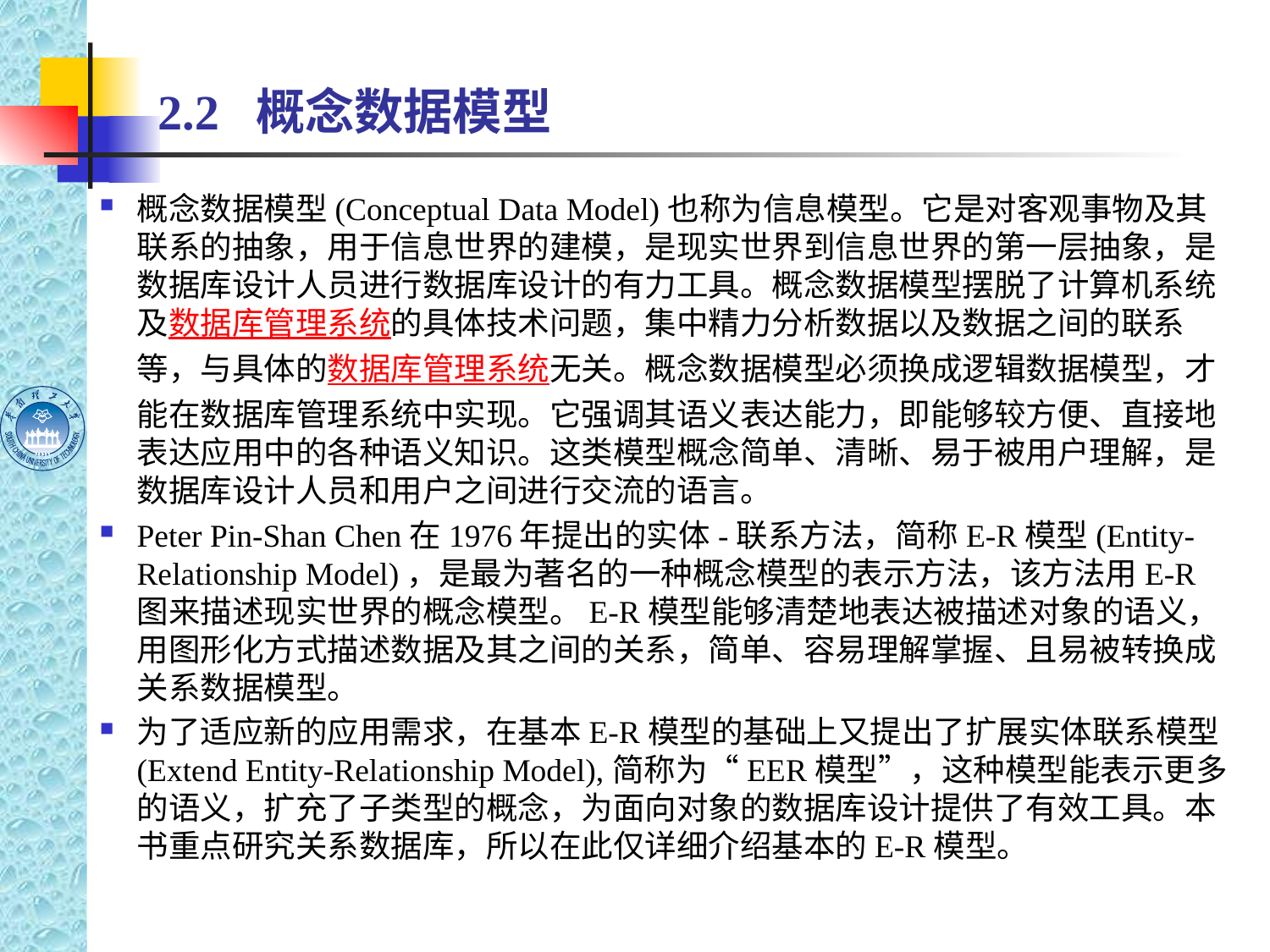

# 2.2  概念数据模型
概念数据模型(Conceptual Data Model)也称为信息模型。它是对客观事物及其联系的抽象，用于信息世界的建模，是现实世界到信息世界的第一层抽象，是数据库设计人员进行数据库设计的有力工具。概念数据模型摆脱了计算机系统及数据库管理系统的具体技术问题，集中精力分析数据以及数据之间的联系等，与具体的数据库管理系统无关。概念数据模型必须换成逻辑数据模型，才能在数据库管理系统中实现。它强调其语义表达能力，即能够较方便、直接地表达应用中的各种语义知识。这类模型概念简单、清晰、易于被用户理解，是数据库设计人员和用户之间进行交流的语言。
Peter Pin-Shan Chen在1976年提出的实体-联系方法，简称E-R模型(Entity-Relationship Model)，是最为著名的一种概念模型的表示方法，该方法用E-R图来描述现实世界的概念模型。E-R模型能够清楚地表达被描述对象的语义，用图形化方式描述数据及其之间的关系，简单、容易理解掌握、且易被转换成关系数据模型。
为了适应新的应用需求，在基本E-R模型的基础上又提出了扩展实体联系模型(Extend Entity-Relationship Model),简称为“EER模型”，这种模型能表示更多的语义，扩充了子类型的概念，为面向对象的数据库设计提供了有效工具。本书重点研究关系数据库，所以在此仅详细介绍基本的E-R模型。